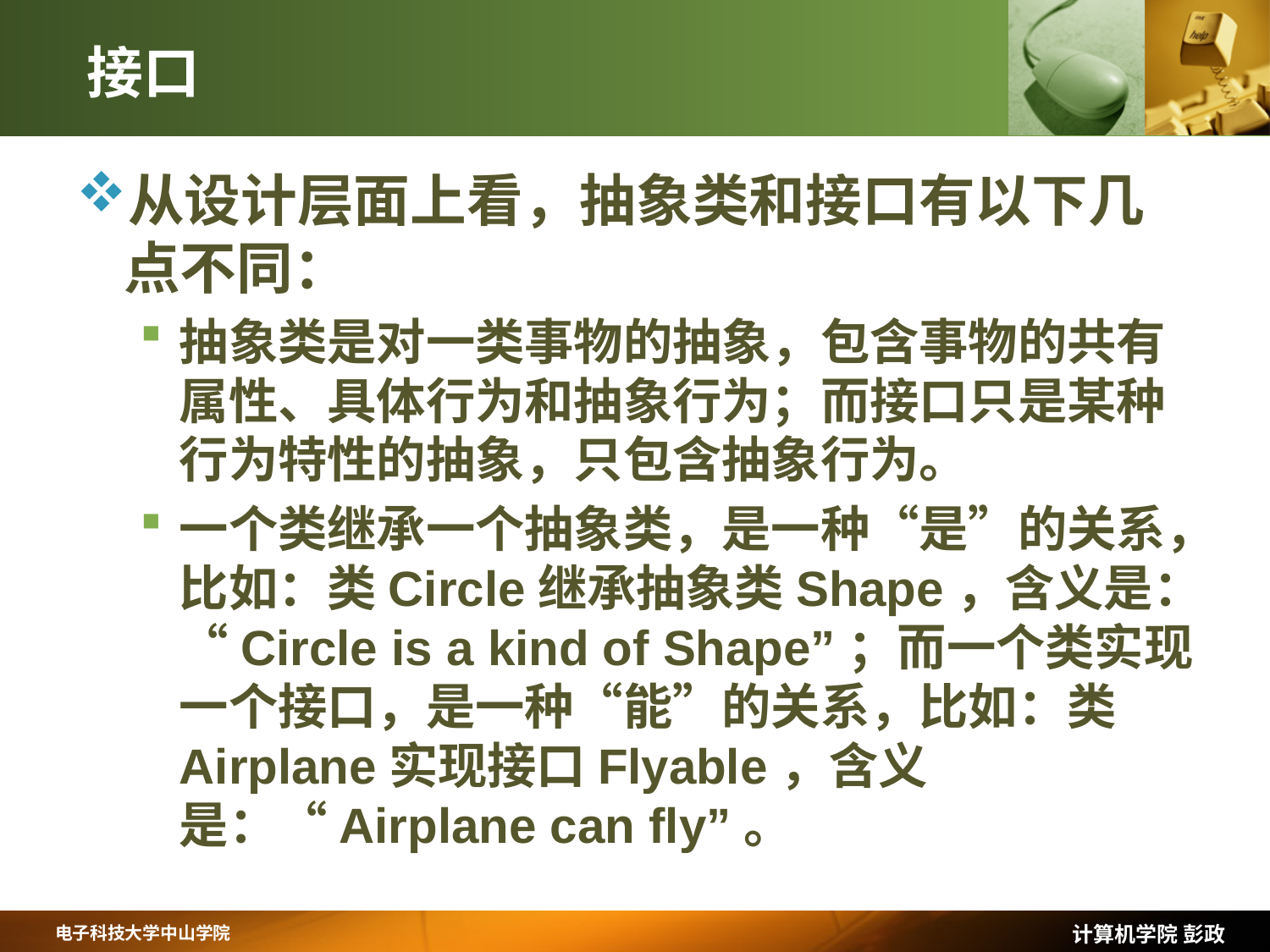

# 接口
从设计层面上看，抽象类和接口有以下几点不同：
抽象类是对一类事物的抽象，包含事物的共有属性、具体行为和抽象行为；而接口只是某种行为特性的抽象，只包含抽象行为。
一个类继承一个抽象类，是一种“是”的关系，比如：类Circle继承抽象类Shape，含义是：“Circle is a kind of Shape”；而一个类实现一个接口，是一种“能”的关系，比如：类Airplane实现接口Flyable，含义是：“Airplane can fly”。
计算机学院 彭政
电子科技大学中山学院